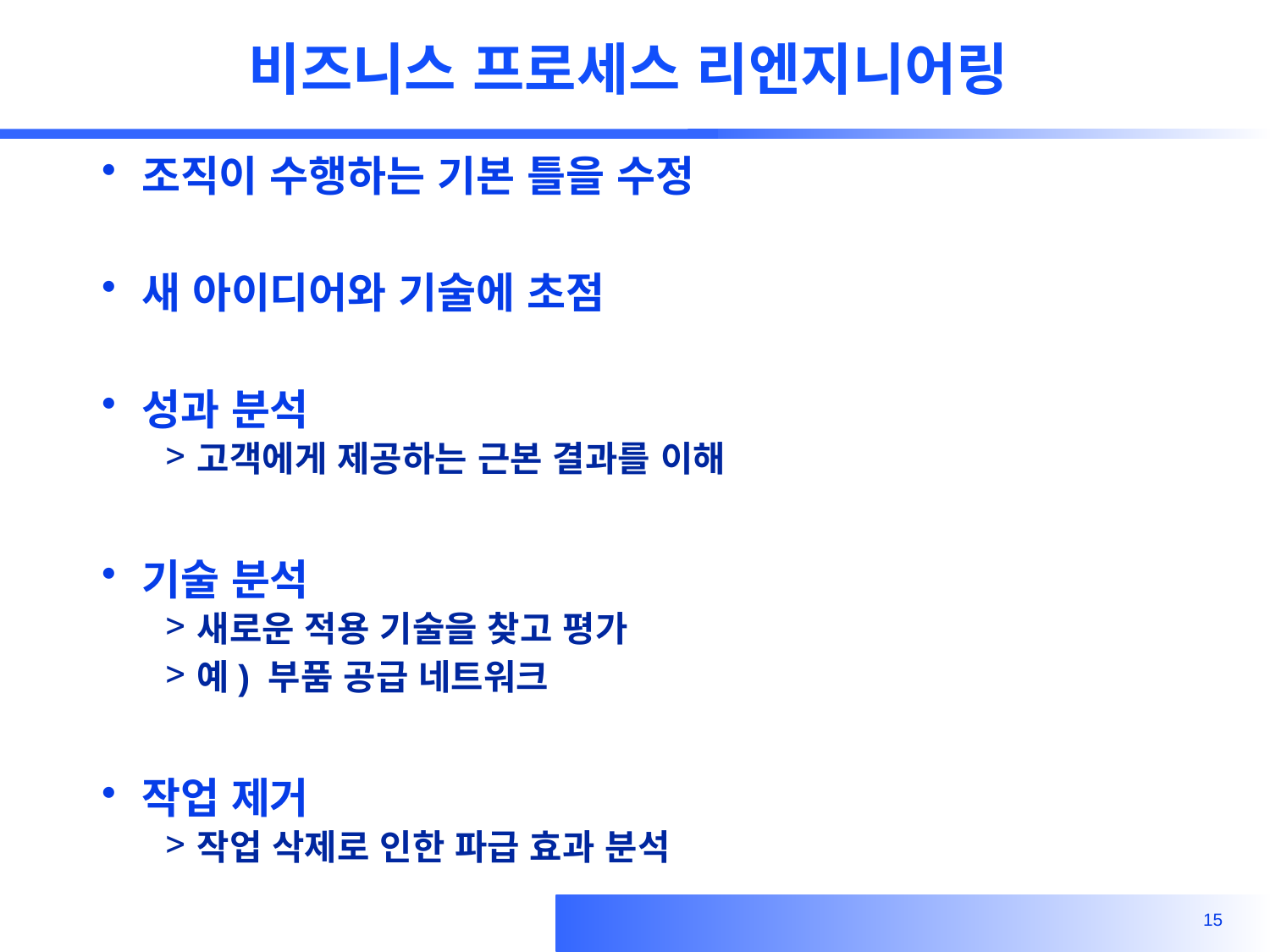

# 비즈니스 프로세스 리엔지니어링
조직이 수행하는 기본 틀을 수정

새 아이디어와 기술에 초점

성과 분석
고객에게 제공하는 근본 결과를 이해

기술 분석
새로운 적용 기술을 찾고 평가
예) 부품 공급 네트워크

작업 제거
작업 삭제로 인한 파급 효과 분석